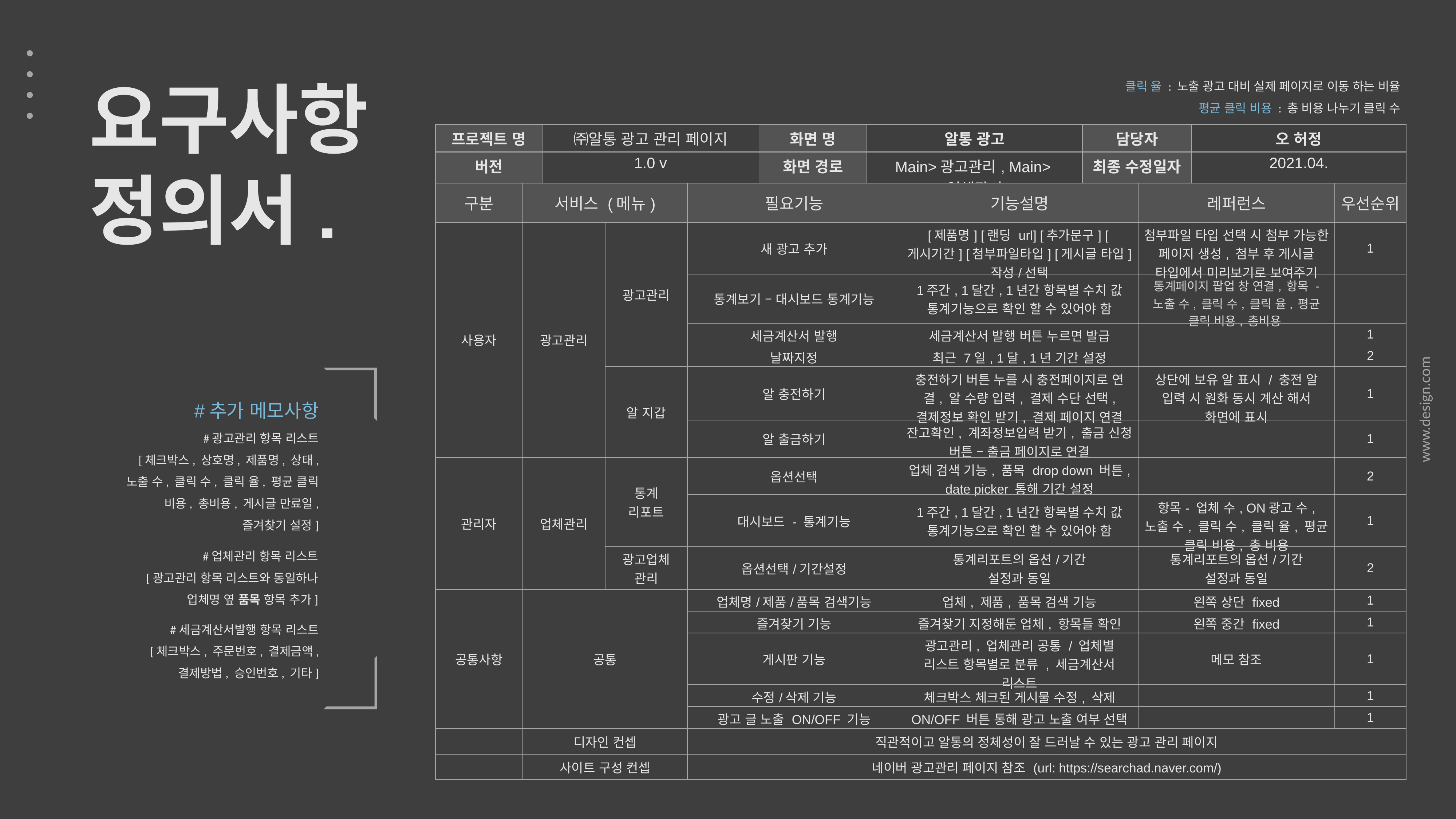

요구사항
정의서.
클릭 율 : 노출 광고 대비 실제 페이지로 이동 하는 비율
평균 클릭 비용 : 총 비용 나누기 클릭 수

| 프로젝트 명 | ㈜알통 광고 관리 페이지 | 화면 명 | 알통 광고 | 담당자 | 오 허정 |
| --- | --- | --- | --- | --- | --- |
| 버전 | 1.0 v | 화면 경로 | Main>광고관리, Main>업체관리 | 최종 수정일자 | 2021.04. |
| 구분 | 서비스 (메뉴) |  | 필요기능 | 기능설명 | 레퍼런스 | 우선순위 |
| --- | --- | --- | --- | --- | --- | --- |
| 사용자 | 광고관리 | 광고관리 | 새 광고 추가 | [제품명] [랜딩 url] [추가문구] [게시기간] [첨부파일타입] [게시글 타입] 작성/선택 | 첨부파일 타입 선택 시 첨부 가능한 페이지 생성, 첨부 후 게시글 타입에서 미리보기로 보여주기 | 1 |
|  |  |  | 통계보기 – 대시보드 통계기능 | 1주간, 1달간, 1년간 항목별 수치 값 통계기능으로 확인 할 수 있어야 함 | 통계페이지 팝업 창 연결, 항목 - 노출 수, 클릭 수, 클릭 율, 평균 클릭 비용, 총비용 |  |
|  |  |  | 세금계산서 발행 | 세금계산서 발행 버튼 누르면 발급 |  | 1 |
|  |  |  | 날짜지정 | 최근 7일, 1달, 1년 기간 설정 |  | 2 |
|  |  | 알 지갑 | 알 충전하기 | 충전하기 버튼 누를 시 충전페이지로 연결, 알 수량 입력, 결제 수단 선택, 결제정보 확인 받기, 결제 페이지 연결 | 상단에 보유 알 표시 / 충전 알 입력 시 원화 동시 계산 해서 화면에 표시 | 1 |
|  |  |  | 알 출금하기 | 잔고확인, 계좌정보입력 받기, 출금 신청 버튼 – 출금 페이지로 연결 |  | 1 |
| 관리자 | 업체관리 | 통계 리포트 | 옵션선택 | 업체 검색 기능, 품목 drop down 버튼, date picker 통해 기간 설정 |  | 2 |
|  |  |  | 대시보드 - 통계기능 | 1주간, 1달간, 1년간 항목별 수치 값 통계기능으로 확인 할 수 있어야 함 | 항목- 업체 수, ON광고 수, 노출 수, 클릭 수, 클릭 율, 평균 클릭 비용, 총 비용 | 1 |
|  |  | 광고업체 관리 | 옵션선택/기간설정 | 통계리포트의 옵션/기간 설정과 동일 | 통계리포트의 옵션/기간 설정과 동일 | 2 |
| 공통사항 | 공통 |  | 업체명/제품/품목 검색기능 | 업체, 제품, 품목 검색 기능 | 왼쪽 상단 fixed | 1 |
|  |  |  | 즐겨찾기 기능 | 즐겨찾기 지정해둔 업체, 항목들 확인 | 왼쪽 중간 fixed | 1 |
|  |  |  | 게시판 기능 | 광고관리, 업체관리 공통 / 업체별 리스트 항목별로 분류 , 세금계산서 리스트 | 메모 참조 | 1 |
|  |  |  | 수정/삭제 기능 | 체크박스 체크된 게시물 수정, 삭제 |  | 1 |
|  |  |  | 광고 글 노출 ON/OFF 기능 | ON/OFF 버튼 통해 광고 노출 여부 선택 |  | 1 |
|  | 디자인 컨셉 |  | 직관적이고 알통의 정체성이 잘 드러날 수 있는 광고 관리 페이지 |  |  |  |
|  | 사이트 구성 컨셉 |  | 네이버 광고관리 페이지 참조 (url: https://searchad.naver.com/) |  |  |  |

#추가 메모사항
#광고관리 항목 리스트
[체크박스, 상호명, 제품명, 상태, 노출 수, 클릭 수, 클릭 율, 평균 클릭 비용, 총비용, 게시글 만료일, 즐겨찾기 설정]
#업체관리 항목 리스트
[광고관리 항목 리스트와 동일하나 업체명 옆 품목 항목 추가]

#세금계산서발행 항목 리스트
[체크박스, 주문번호, 결제금액, 결제방법, 승인번호, 기타]